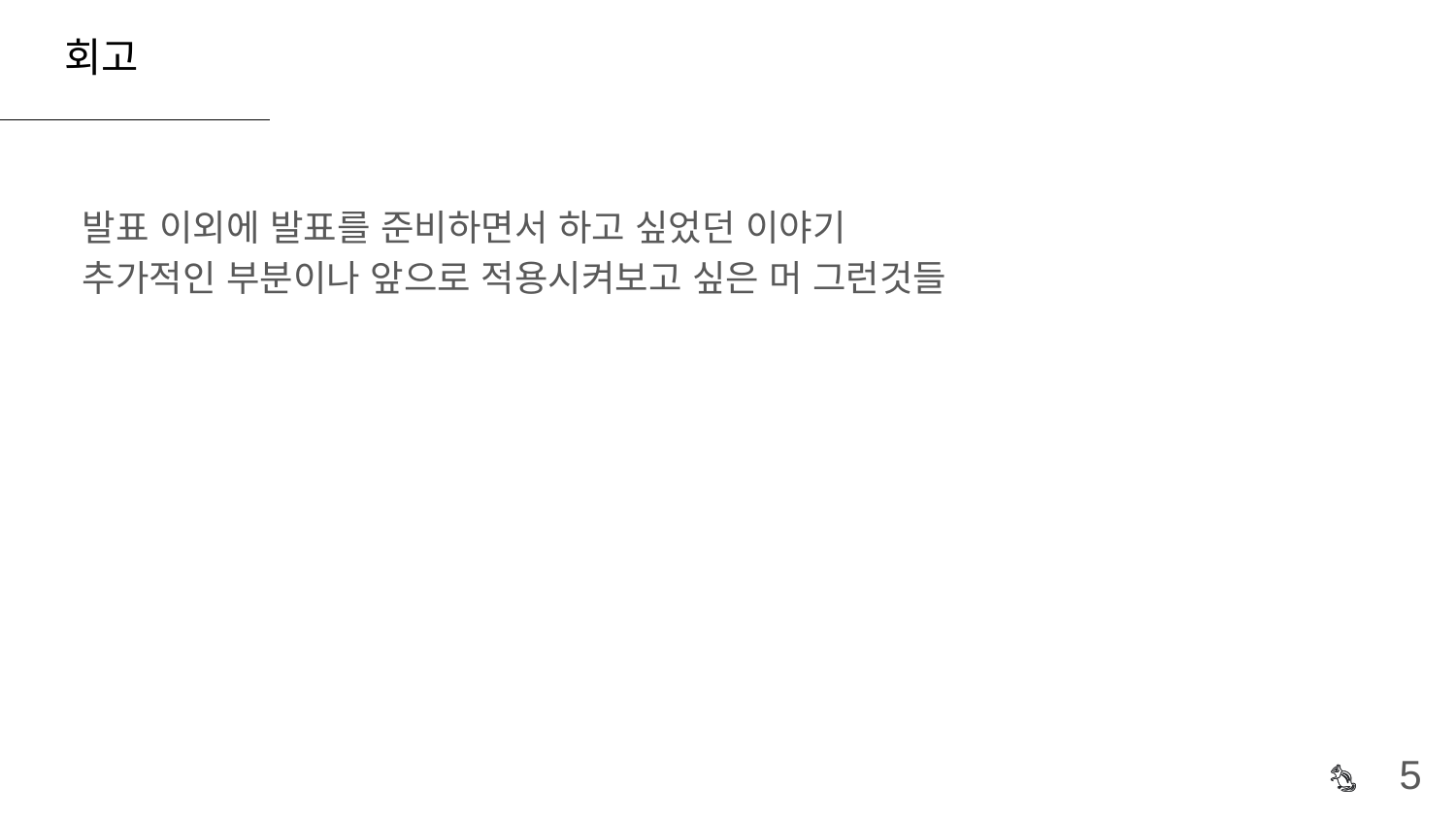

# 회고
발표 이외에 발표를 준비하면서 하고 싶었던 이야기
추가적인 부분이나 앞으로 적용시켜보고 싶은 머 그런것들

5